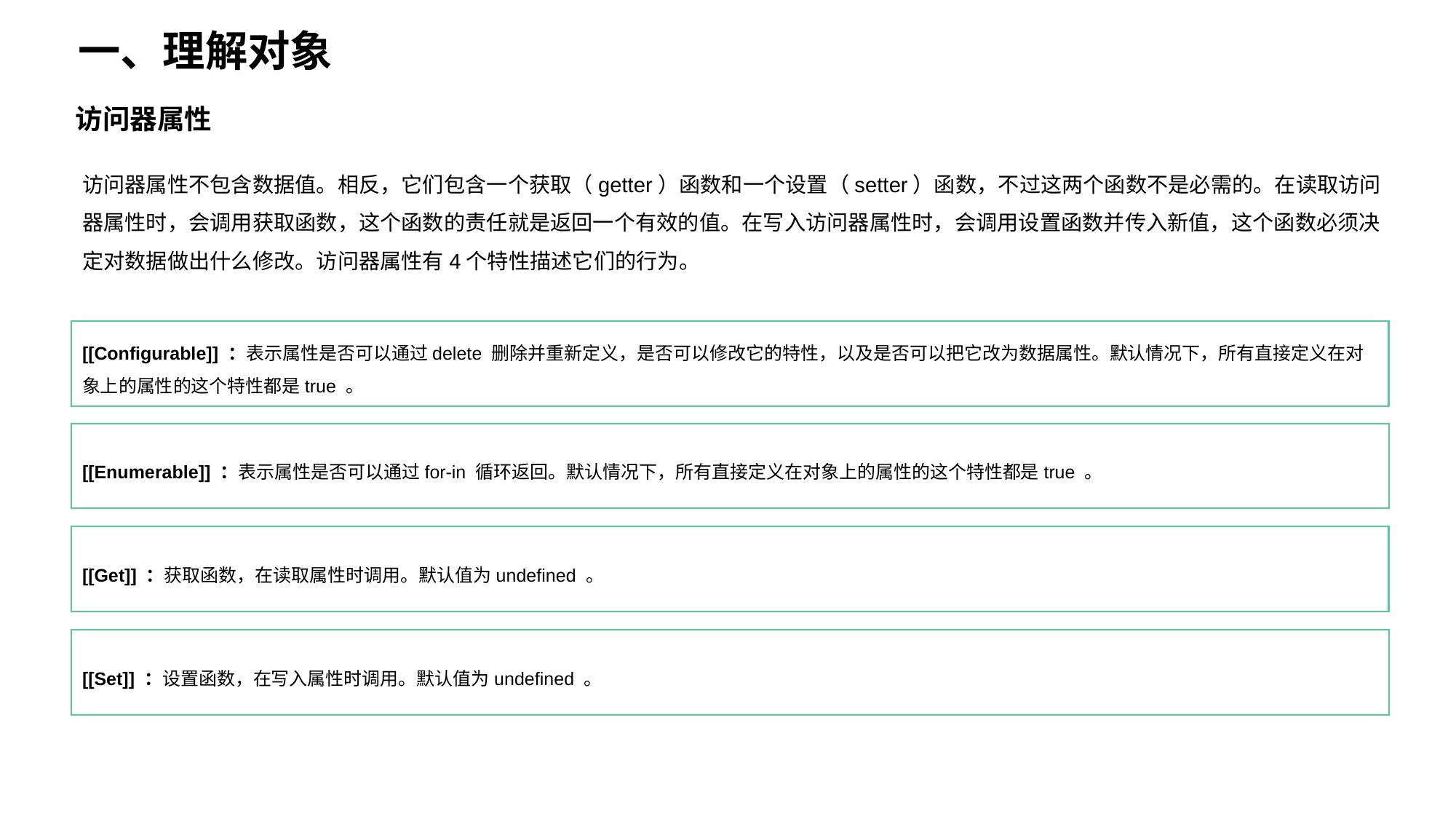

一、理解对象
访问器属性
访问器属性不包含数据值。相反，它们包含一个获取（getter）函数和一个设置（setter）函数，不过这两个函数不是必需的。在读取访问器属性时，会调用获取函数，这个函数的责任就是返回一个有效的值。在写入访问器属性时，会调用设置函数并传入新值，这个函数必须决定对数据做出什么修改。访问器属性有4个特性描述它们的行为。
[[Configurable]] ：表示属性是否可以通过delete 删除并重新定义，是否可以修改它的特性，以及是否可以把它改为数据属性。默认情况下，所有直接定义在对象上的属性的这个特性都是true 。
[[Enumerable]] ：表示属性是否可以通过for-in 循环返回。默认情况下，所有直接定义在对象上的属性的这个特性都是true 。
[[Get]] ：获取函数，在读取属性时调用。默认值为undefined 。
[[Set]] ：设置函数，在写入属性时调用。默认值为undefined 。